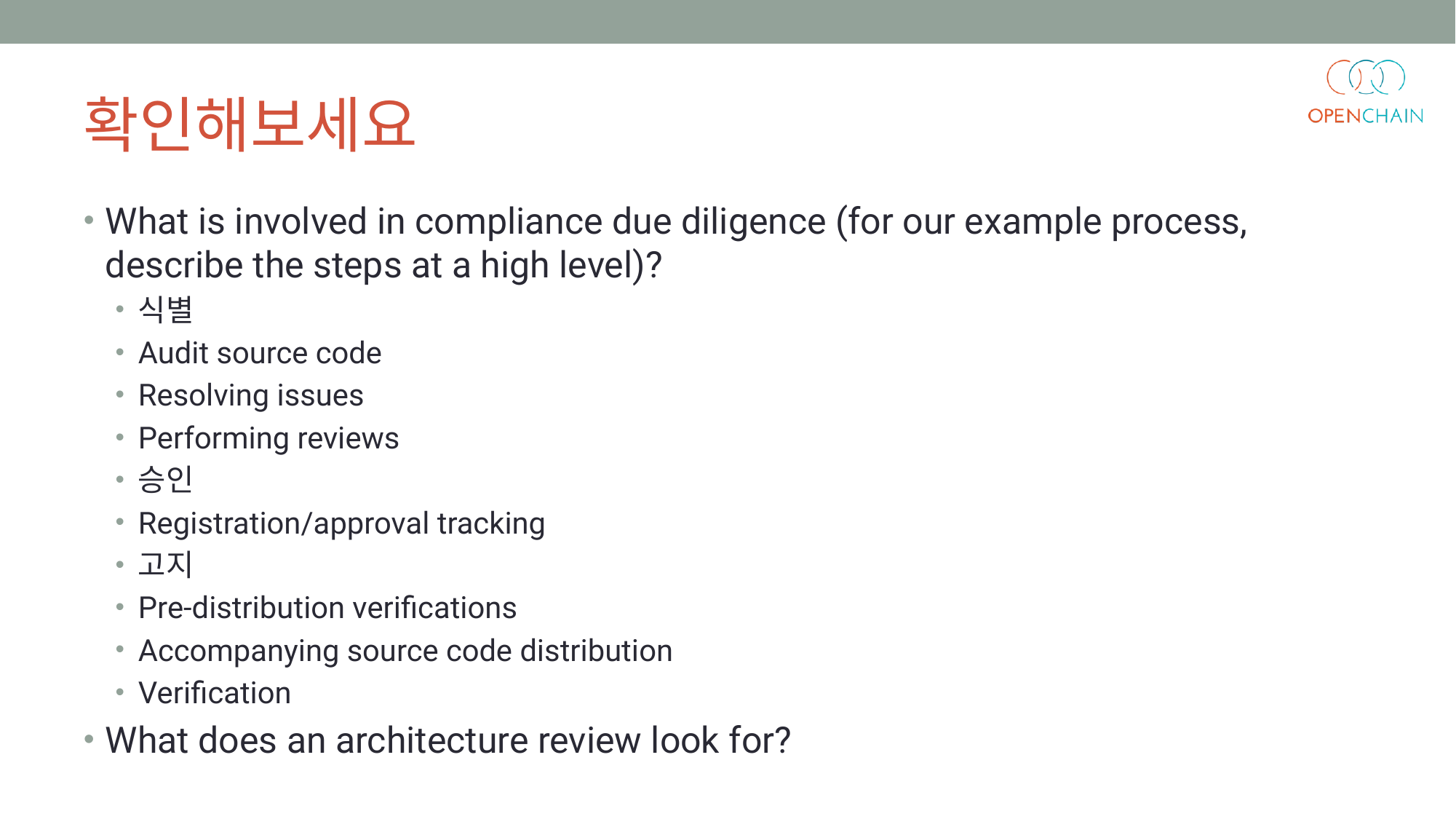

# 확인해보세요
What is involved in compliance due diligence (for our example process, describe the steps at a high level)?
식별
Audit source code
Resolving issues
Performing reviews
승인
Registration/approval tracking
고지
Pre-distribution verifications
Accompanying source code distribution
Verification
What does an architecture review look for?